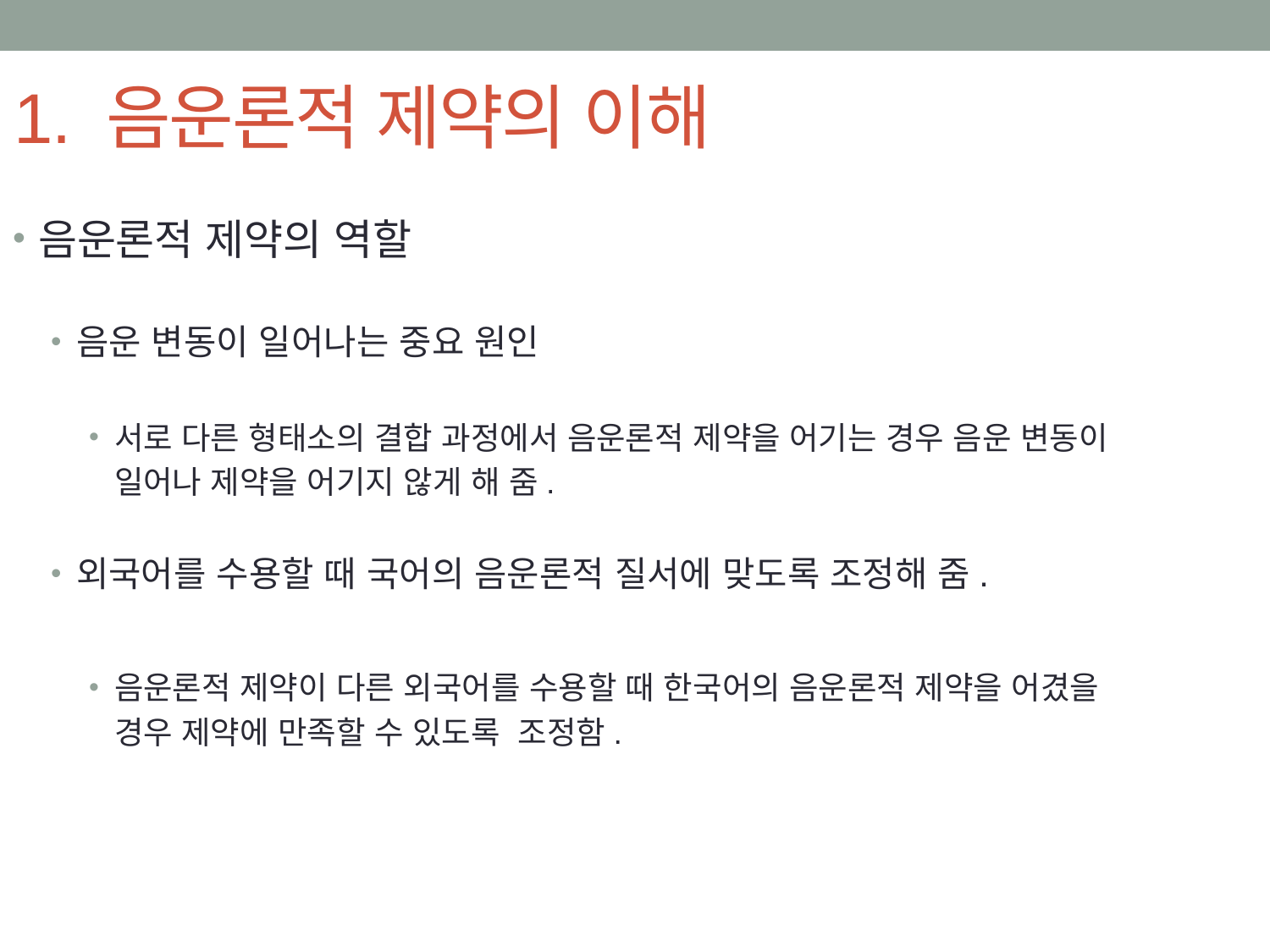

# 1. 음운론적 제약의 이해
음운론적 제약의 역할

음운 변동이 일어나는 중요 원인

서로 다른 형태소의 결합 과정에서 음운론적 제약을 어기는 경우 음운 변동이
  일어나 제약을 어기지 않게 해 줌.

외국어를 수용할 때 국어의 음운론적 질서에 맞도록 조정해 줌.

음운론적 제약이 다른 외국어를 수용할 때 한국어의 음운론적 제약을 어겼을
  경우 제약에 만족할 수 있도록  조정함.